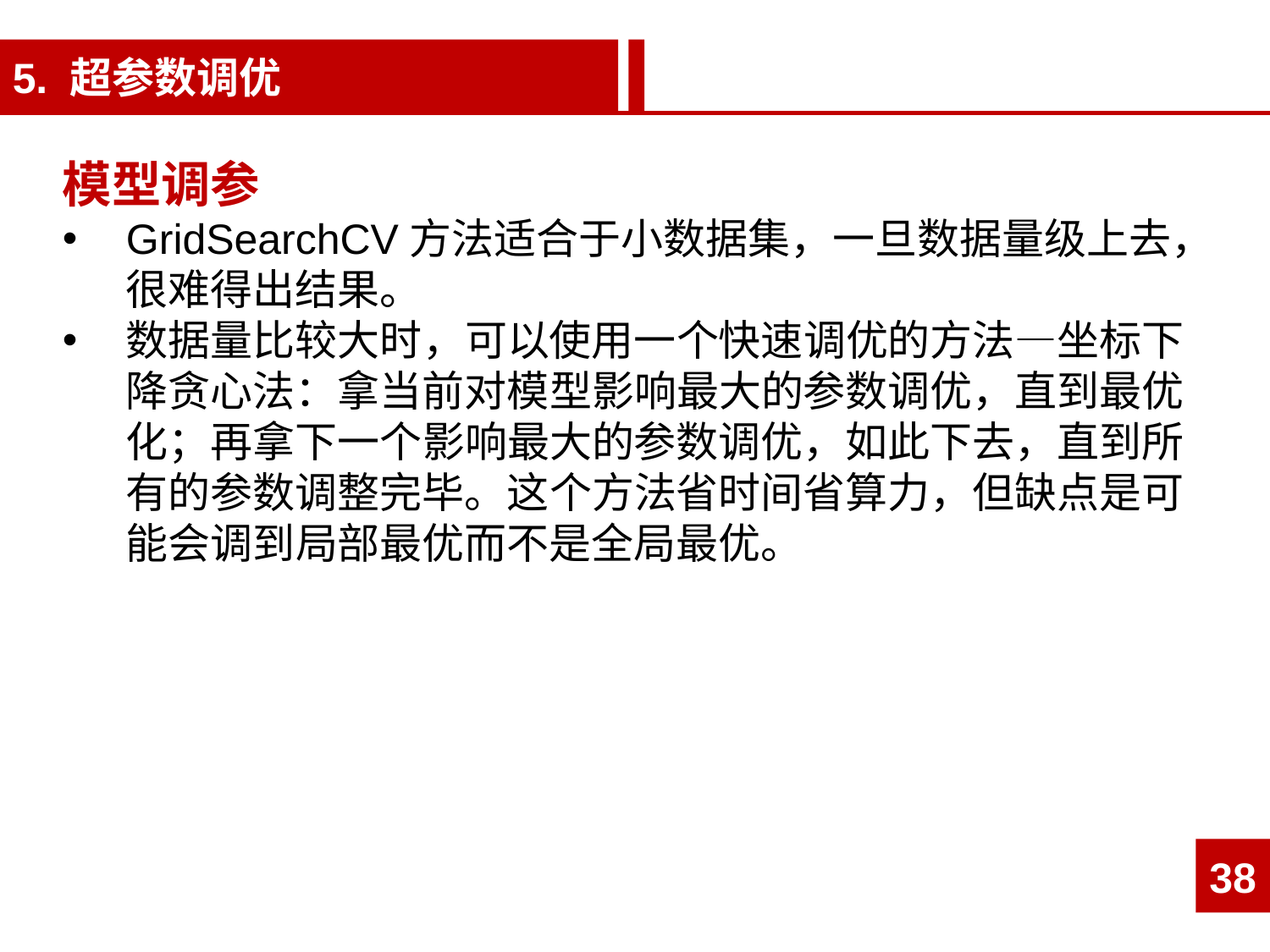

5. 超参数调优

模型调参
GridSearchCV方法适合于小数据集，一旦数据量级上去，很难得出结果。
数据量比较大时，可以使用一个快速调优的方法—坐标下降贪心法：拿当前对模型影响最大的参数调优，直到最优化；再拿下一个影响最大的参数调优，如此下去，直到所有的参数调整完毕。这个方法省时间省算力，但缺点是可能会调到局部最优而不是全局最优。
38